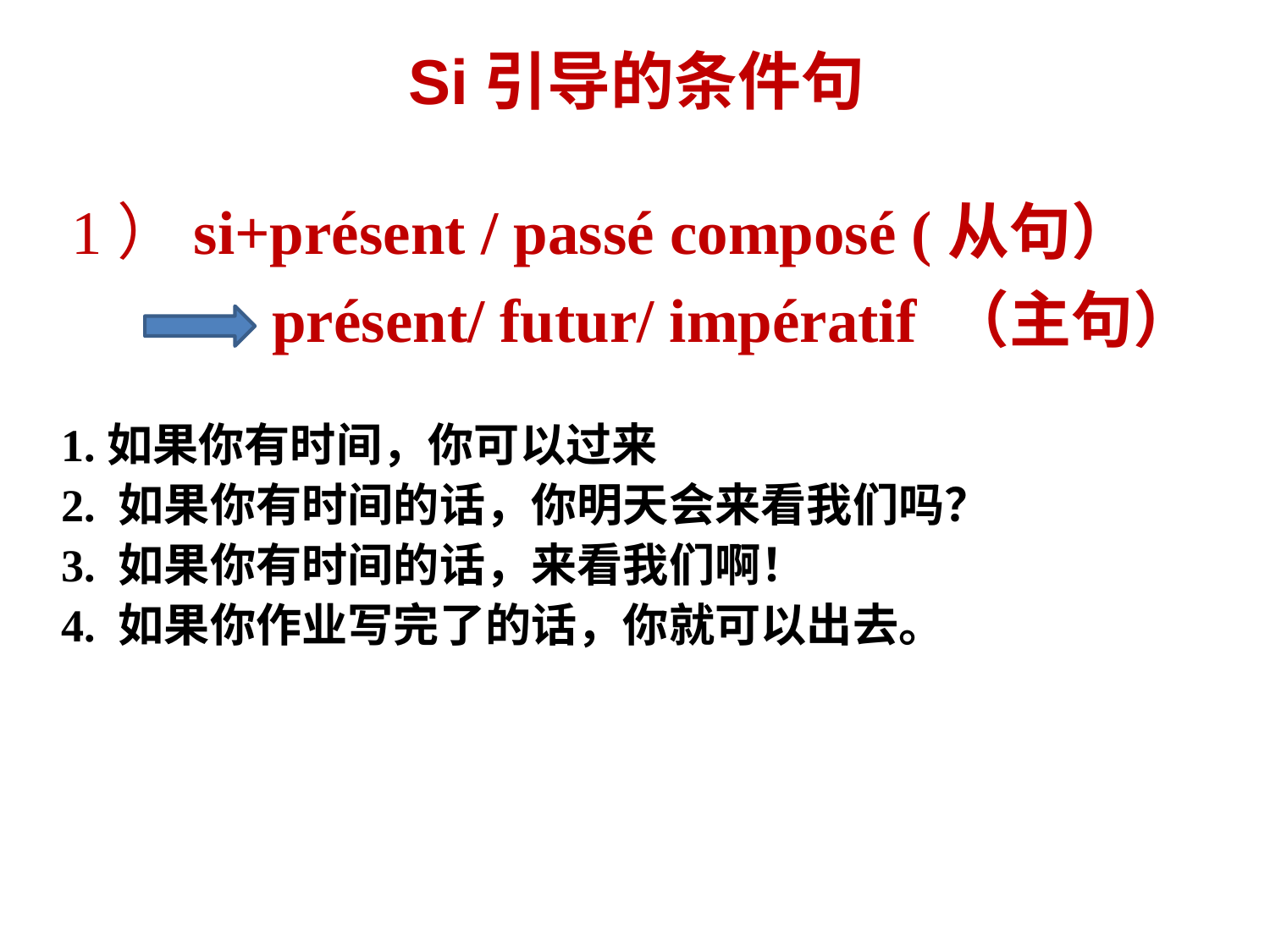

# Si引导的条件句
1）si+présent / passé composé (从句）
             présent/ futur/ impératif （主句）

1.如果你有时间，你可以过来
2. 如果你有时间的话，你明天会来看我们吗？
3. 如果你有时间的话，来看我们啊！
4. 如果你作业写完了的话，你就可以出去。